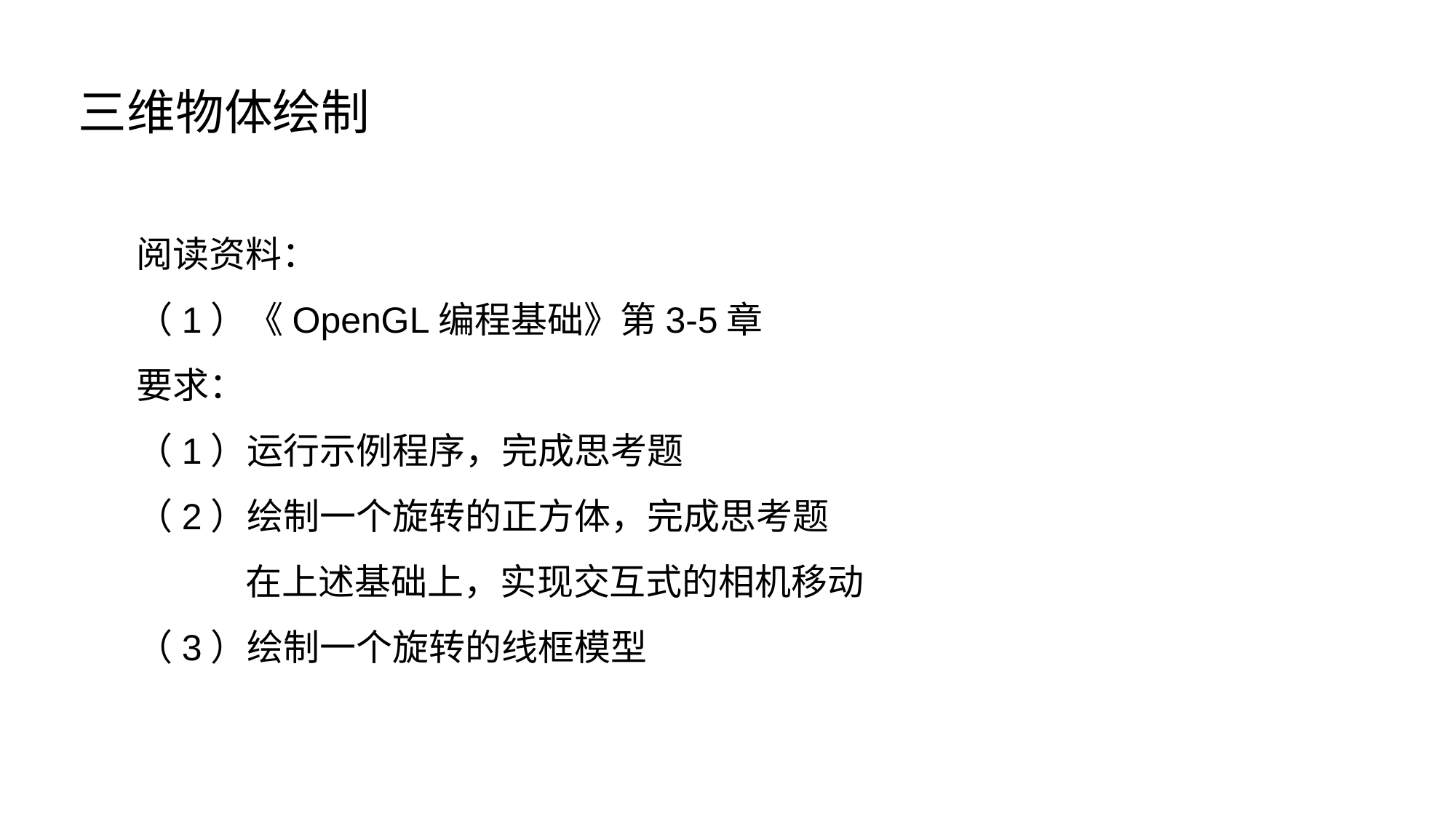

三维物体绘制
阅读资料：
（1）《OpenGL编程基础》第3-5章
要求：
（1）运行示例程序，完成思考题
（2）绘制一个旋转的正方体，完成思考题
	在上述基础上，实现交互式的相机移动
（3）绘制一个旋转的线框模型